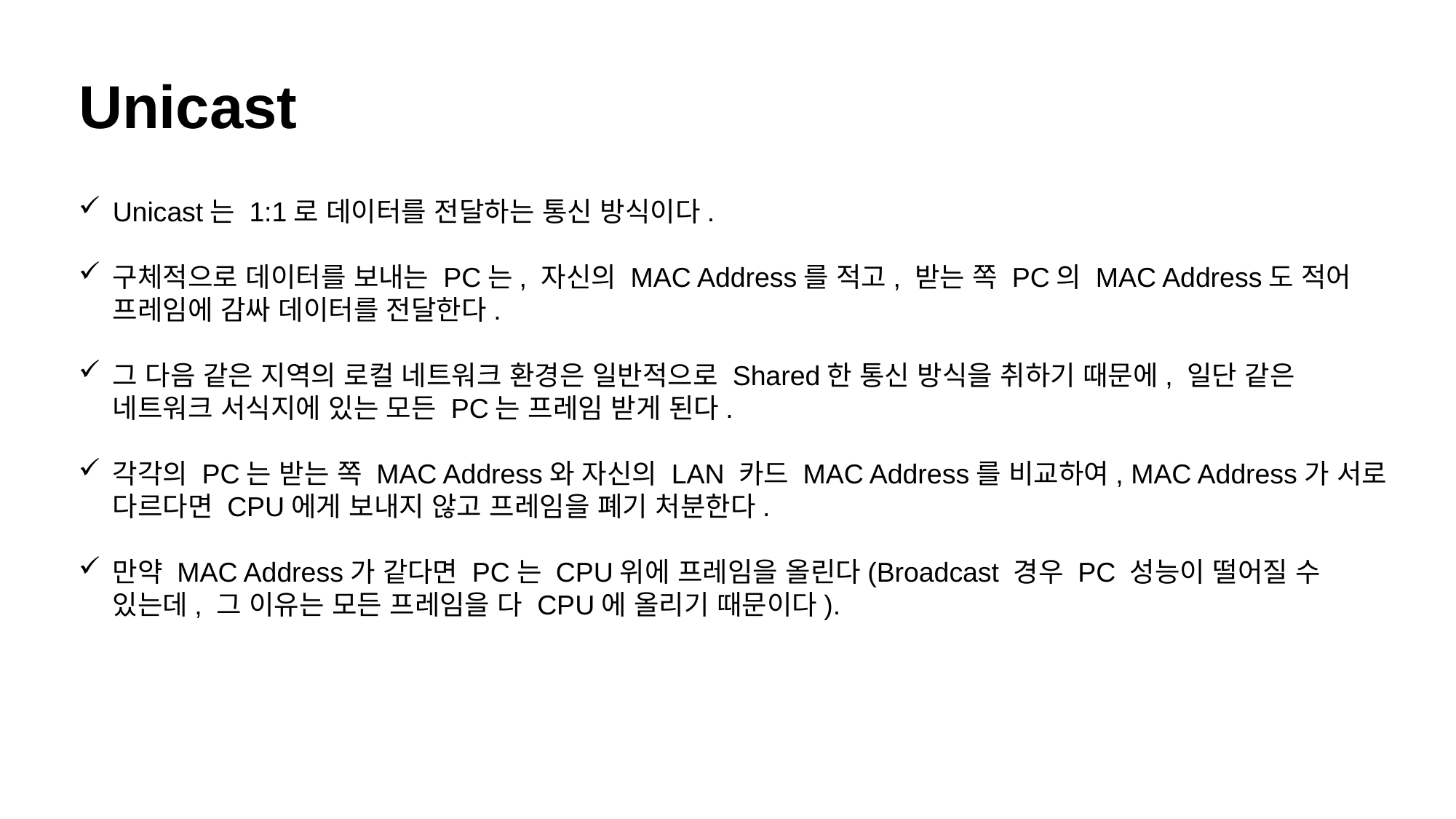

# Unicast
Unicast는 1:1로 데이터를 전달하는 통신 방식이다.

구체적으로 데이터를 보내는 PC는, 자신의 MAC Address를 적고, 받는 쪽 PC의 MAC Address도 적어 프레임에 감싸 데이터를 전달한다.

그 다음 같은 지역의 로컬 네트워크 환경은 일반적으로 Shared한 통신 방식을 취하기 때문에, 일단 같은 네트워크 서식지에 있는 모든 PC는 프레임 받게 된다.

각각의 PC는 받는 쪽 MAC Address와 자신의 LAN 카드 MAC Address를 비교하여, MAC Address가 서로 다르다면 CPU에게 보내지 않고 프레임을 폐기 처분한다.

만약 MAC Address가 같다면 PC는 CPU위에 프레임을 올린다(Broadcast 경우 PC 성능이 떨어질 수 있는데, 그 이유는 모든 프레임을 다 CPU에 올리기 때문이다).